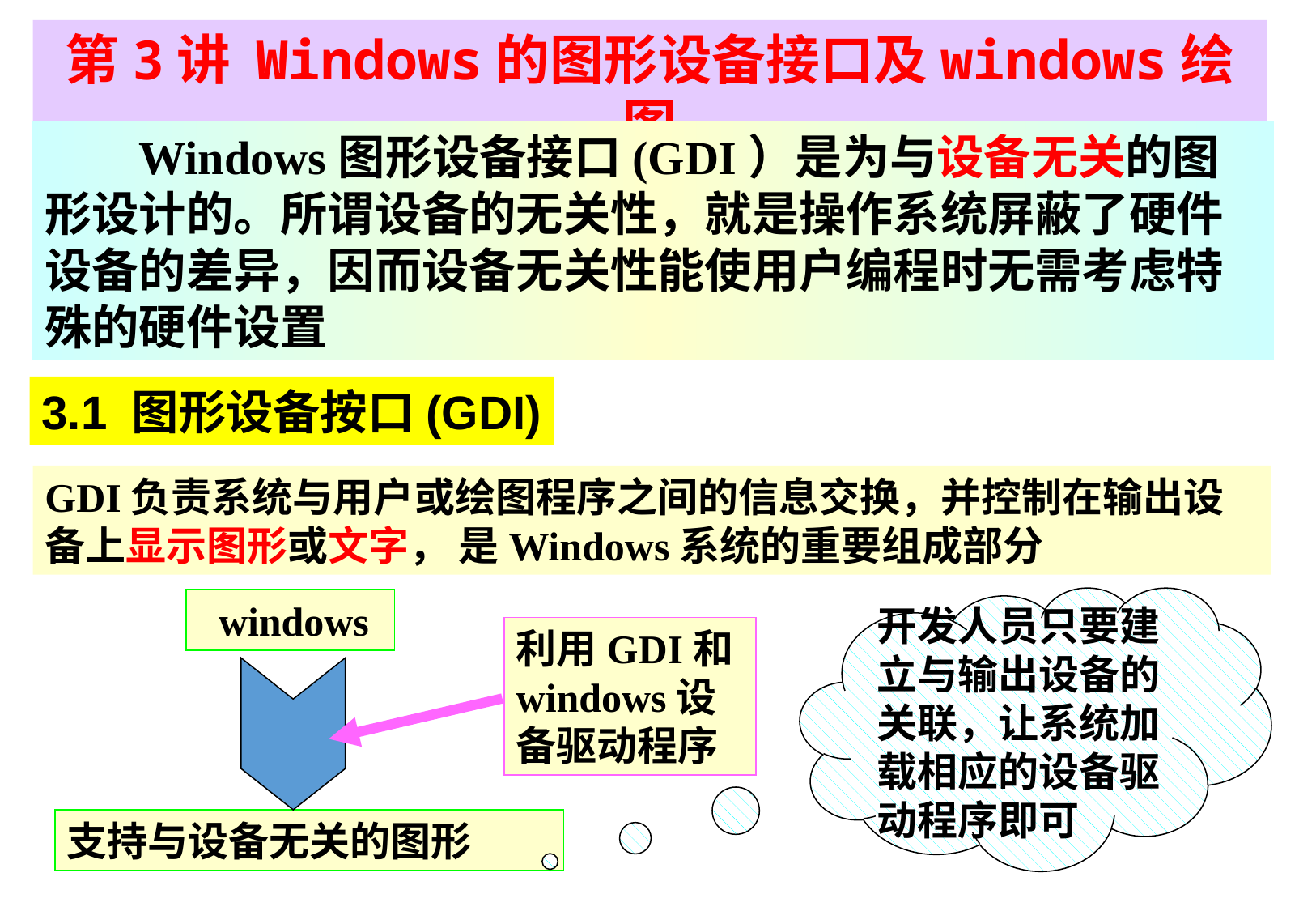

第3讲 Windows的图形设备接口及windows绘图
        Windows图形设备接口(GDI）是为与设备无关的图形设计的。所谓设备的无关性，就是操作系统屏蔽了硬件设备的差异，因而设备无关性能使用户编程时无需考虑特殊的硬件设置
3.1 图形设备按口(GDI)
GDI负责系统与用户或绘图程序之间的信息交换，并控制在输出设备上显示图形或文字， 是Windows系统的重要组成部分
开发人员只要建
立与输出设备的
关联，让系统加
载相应的设备驱
动程序即可
  windows
利用GDI和windows设备驱动程序

支持与设备无关的图形